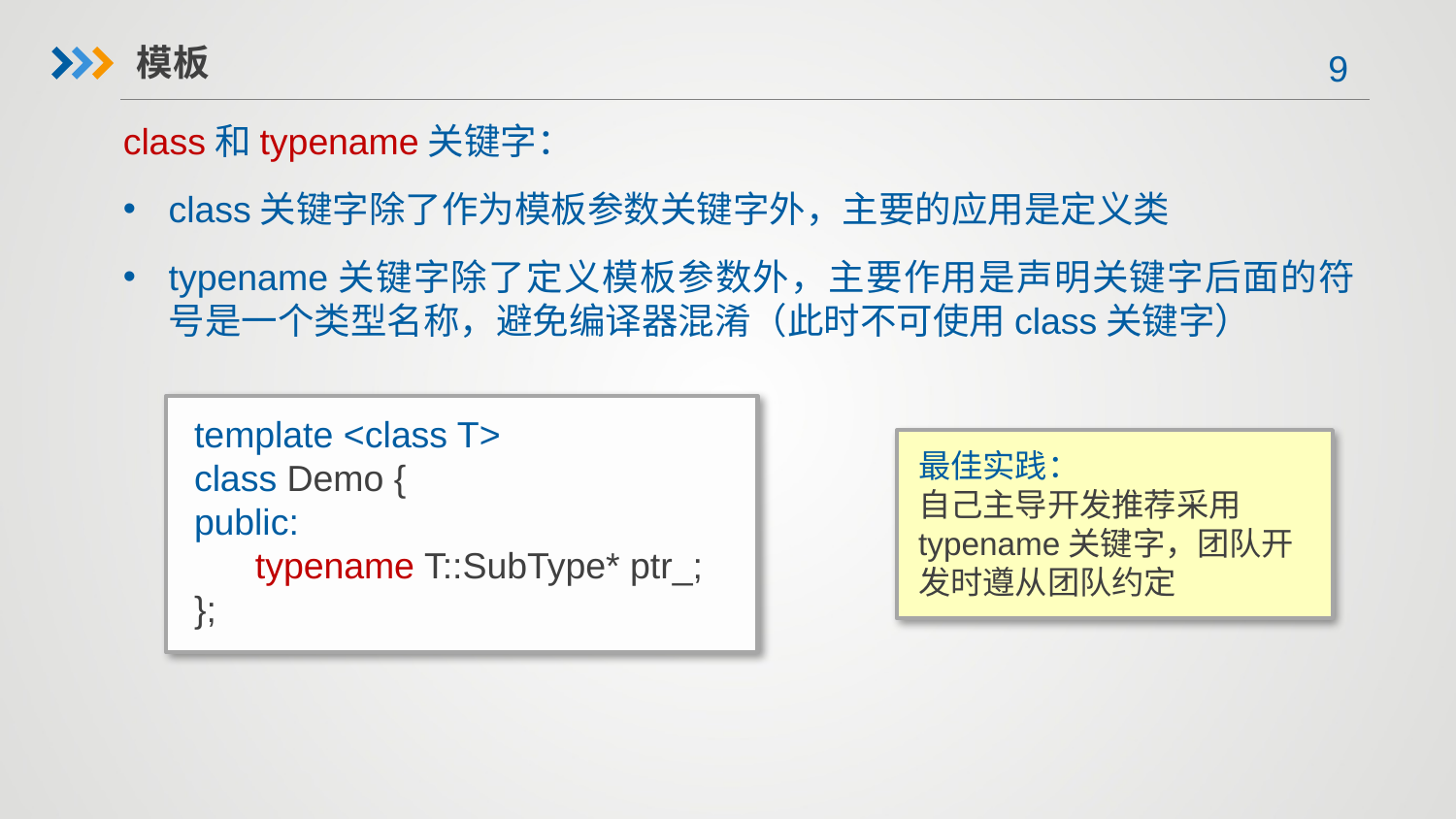

模板
class和typename关键字：
class关键字除了作为模板参数关键字外，主要的应用是定义类
typename关键字除了定义模板参数外，主要作用是声明关键字后面的符号是一个类型名称，避免编译器混淆（此时不可使用class关键字）

template <class T>
class Demo {
public:
      typename T::SubType* ptr_;
};

最佳实践：
自己主导开发推荐采用typename关键字，团队开发时遵从团队约定